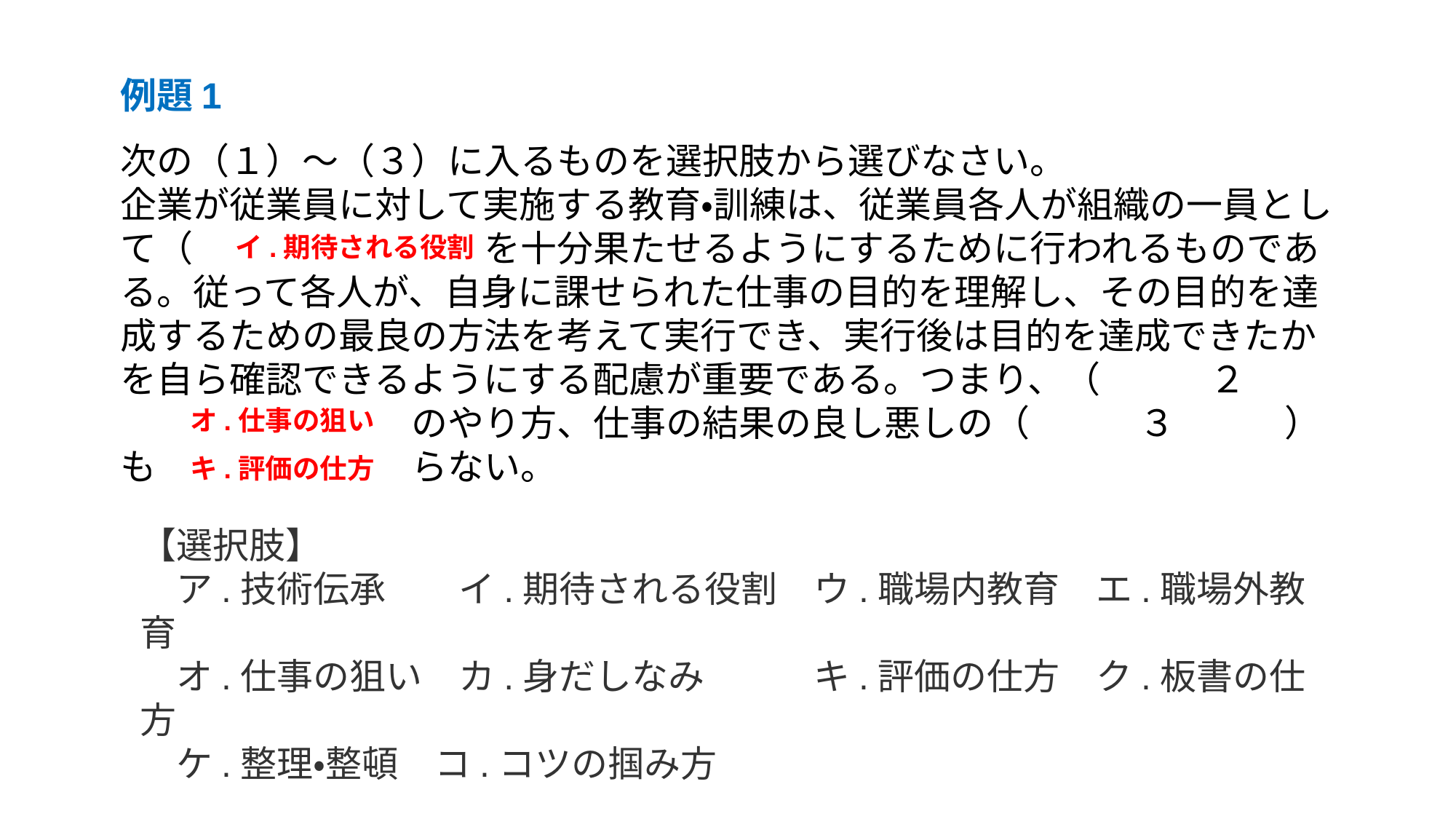

例題1

次の（１）～（３）に入るものを選択肢から選びなさい。
企業が従業員に対して実施する教育・訓練は、従業員各人が組織の一員として（　　　１　　　）を十分果たせるようにするために行われるものである。従って各人が、自身に課せられた仕事の目的を理解し、その目的を達成するための最良の方法を考えて実行でき、実行後は目的を達成できたかを自ら確認できるようにする配慮が重要である。つまり、（　　　２　　　）、正しい仕事のやり方、仕事の結果の良し悪しの（　　　３　　　）も教えなければならない。
イ.期待される役割
オ.仕事の狙い
キ.評価の仕方
【選択肢】
　ア.技術伝承　　イ.期待される役割　ウ.職場内教育　エ.職場外教育
　オ.仕事の狙い　カ.身だしなみ　　　キ.評価の仕方　ク.板書の仕方
　ケ.整理・整頓　コ.コツの掴み方